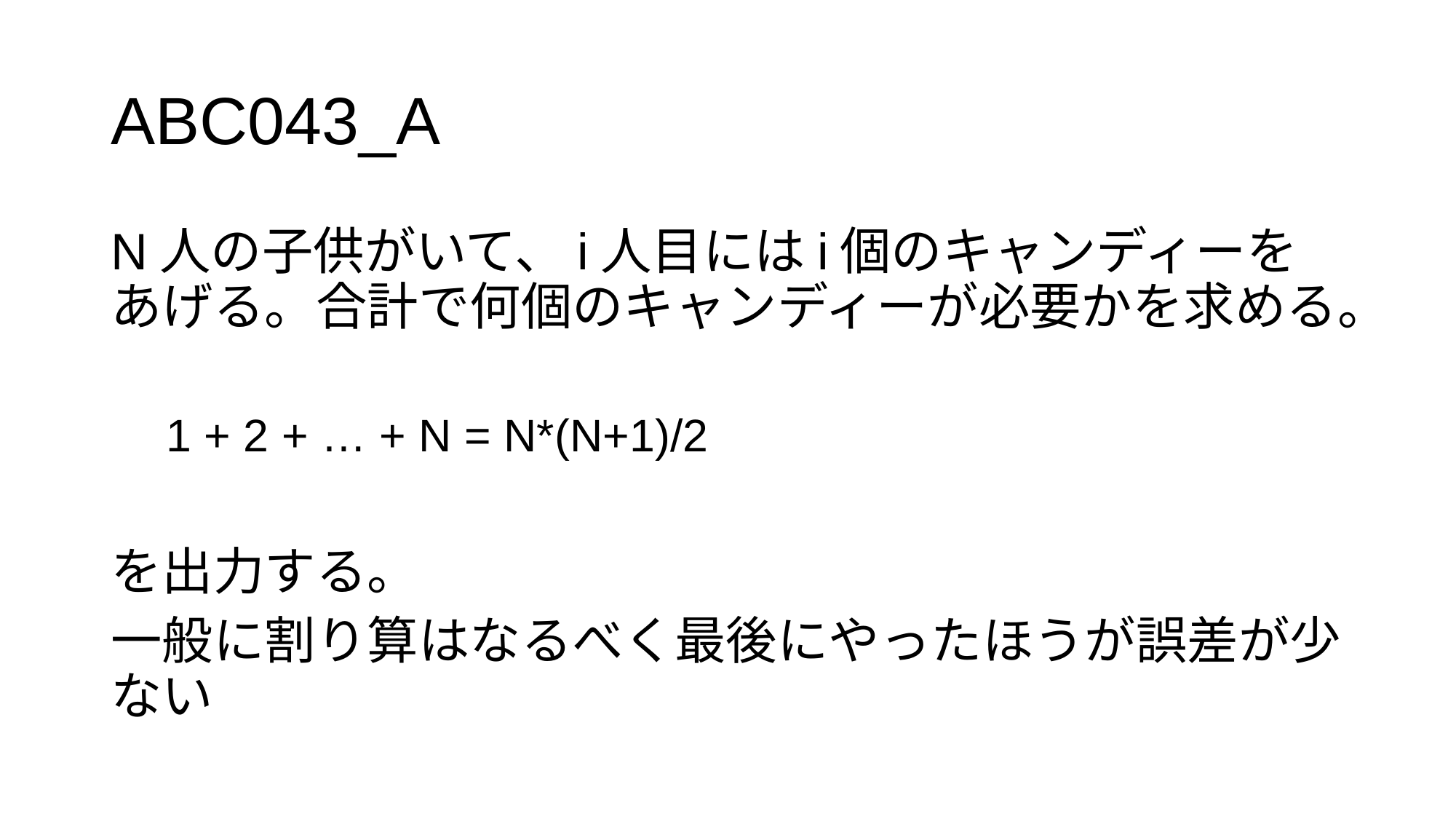

# ABC043_A
N人の子供がいて、i人目にはi個のキャンディーをあげる。合計で何個のキャンディーが必要かを求める。

1 + 2 + … + N = N*(N+1)/2

を出力する。
一般に割り算はなるべく最後にやったほうが誤差が少ない